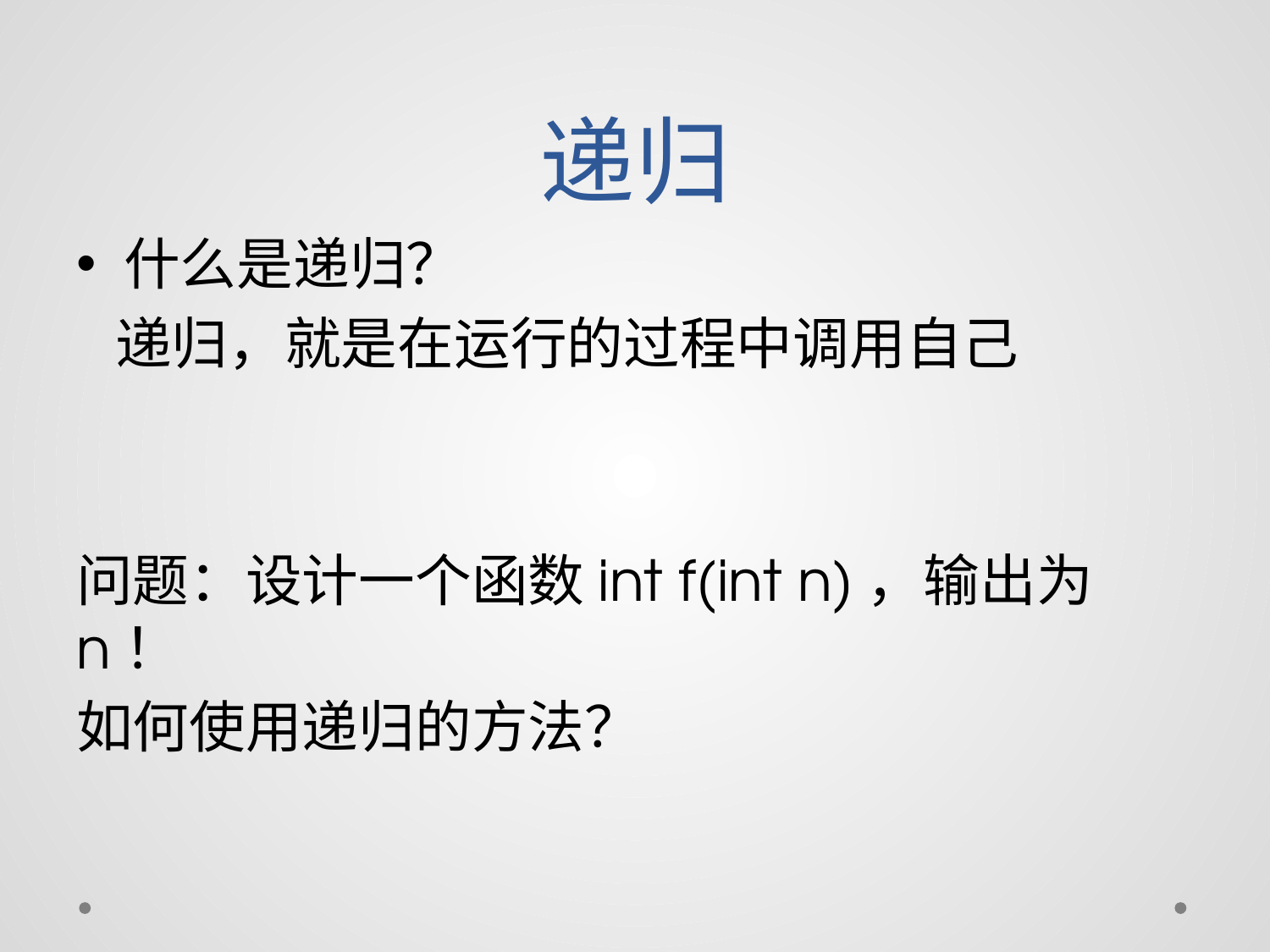

# 递归
什么是递归？
  递归，就是在运行的过程中调用自己

问题：设计一个函数int f(int n)，输出为n！
如何使用递归的方法？